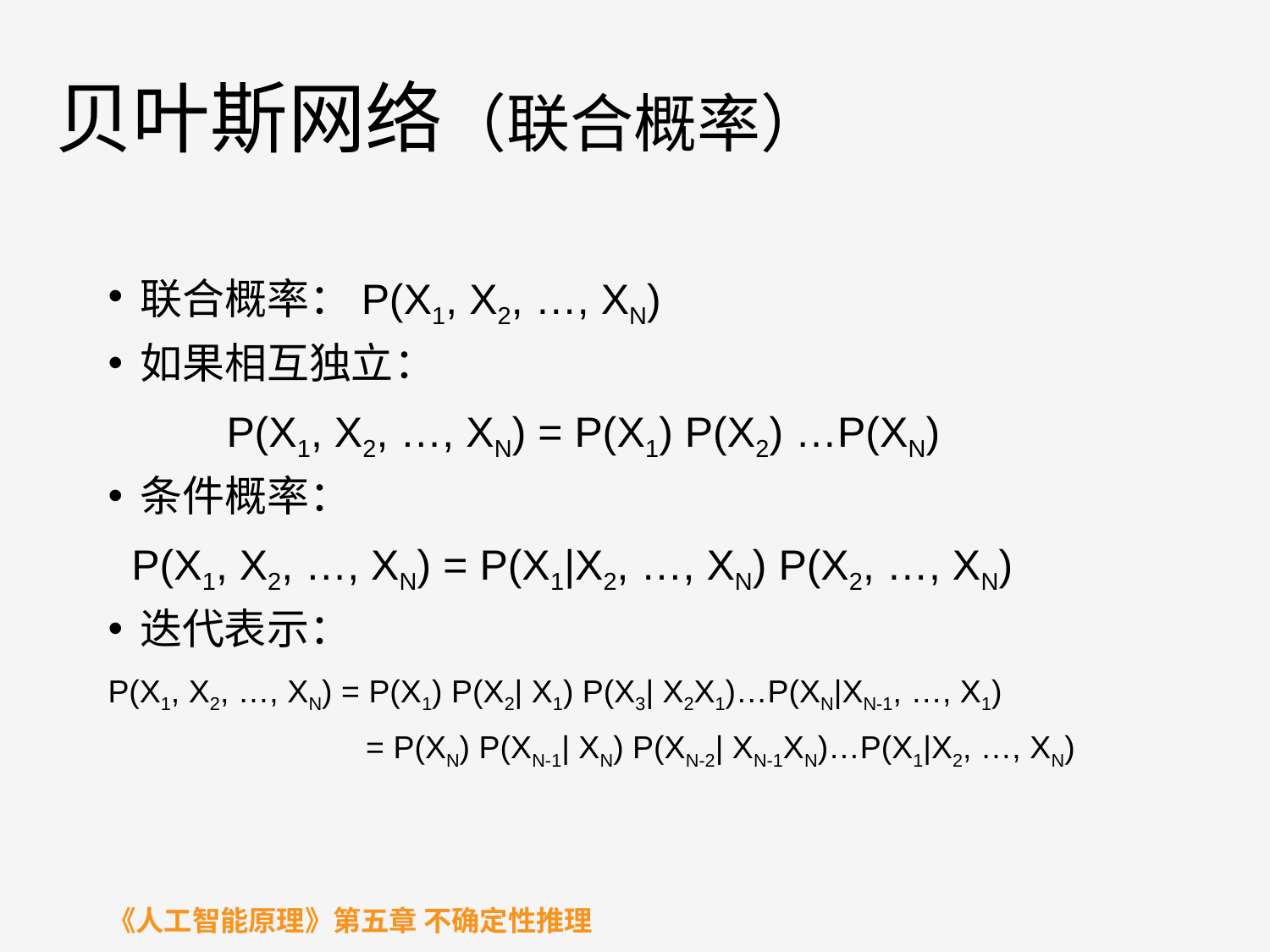

# 贝叶斯网络（联合概率）
联合概率：P(X1, X2, …, XN)
如果相互独立：
          P(X1, X2, …, XN) = P(X1) P(X2) …P(XN)
条件概率：
  P(X1, X2, …, XN) = P(X1|X2, …, XN) P(X2, …, XN)
迭代表示：
P(X1, X2, …, XN) = P(X1) P(X2| X1) P(X3| X2X1)…P(XN|XN-1, …, X1)
                             = P(XN) P(XN-1| XN) P(XN-2| XN-1XN)…P(X1|X2, …, XN)

《人工智能原理》第五章 不确定性推理